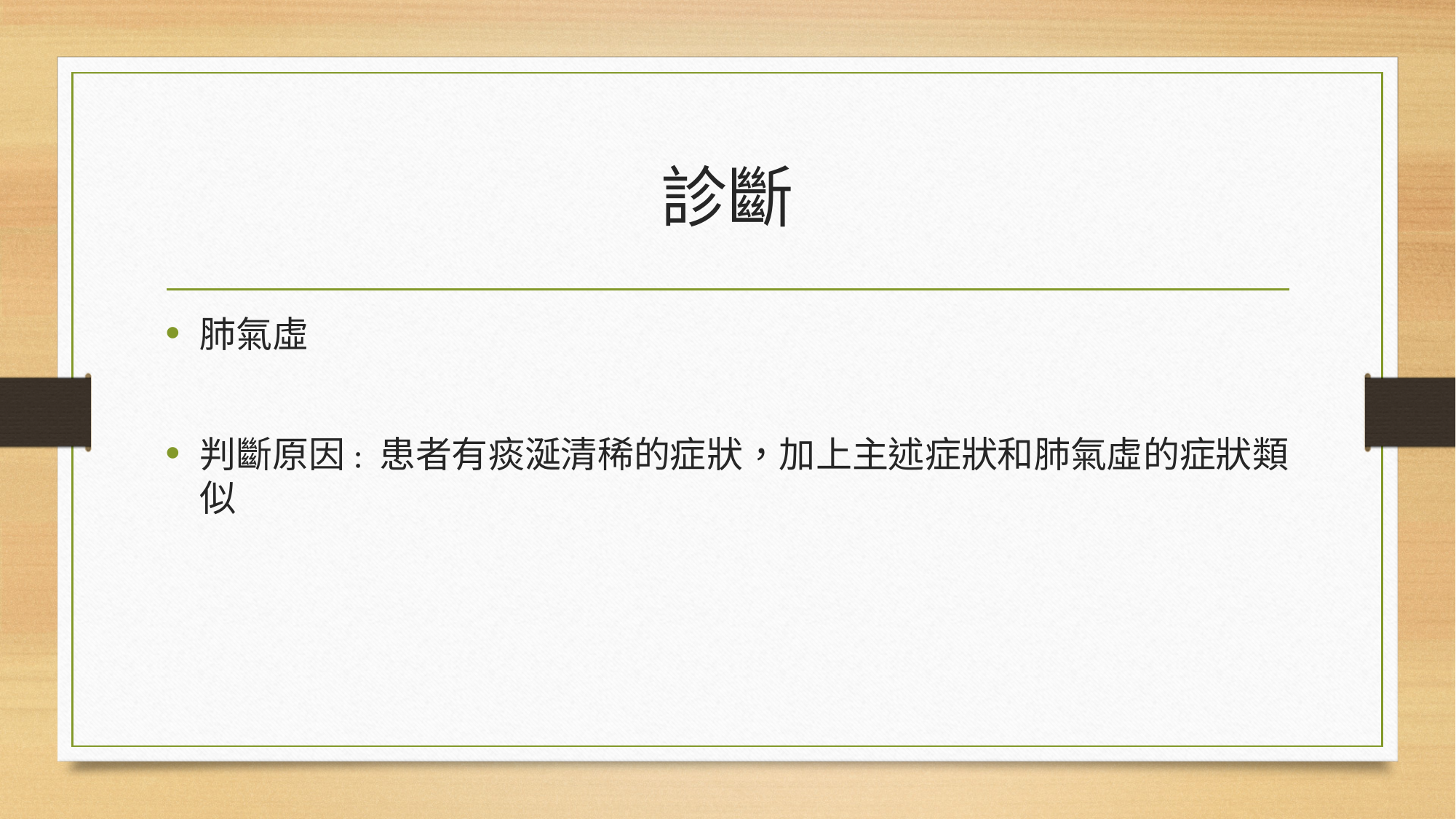

# 診斷
肺氣虛

判斷原因: 患者有痰涎清稀的症狀，加上主述症狀和肺氣虛的症狀類似